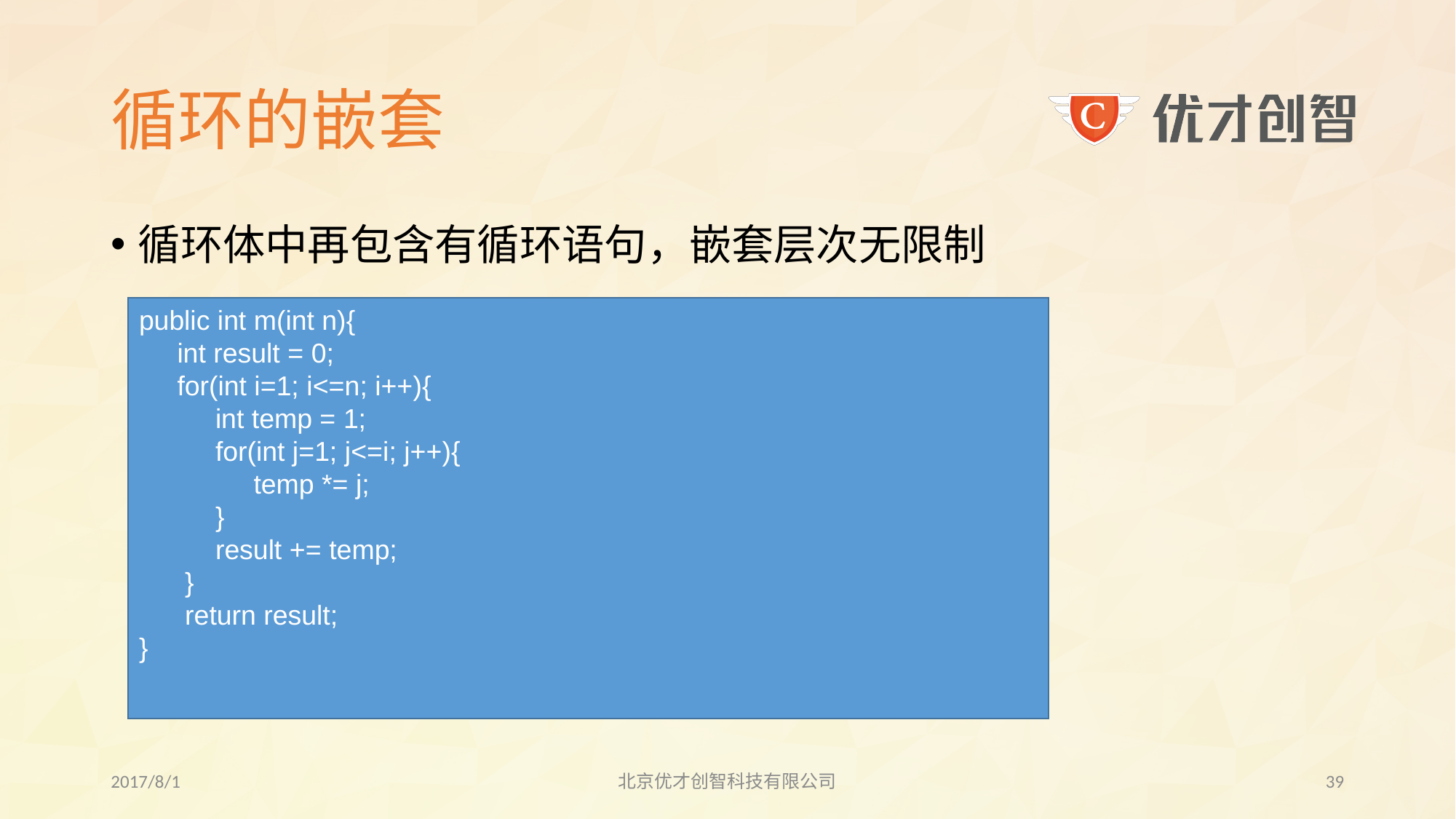

# 循环的嵌套
循环体中再包含有循环语句，嵌套层次无限制
public int m(int n){
     int result = 0;
     for(int i=1; i<=n; i++){
          int temp = 1;
          for(int j=1; j<=i; j++){
               temp *= j;
          }
          result += temp;
      }
      return result;
}
2017/8/1
北京优才创智科技有限公司
39